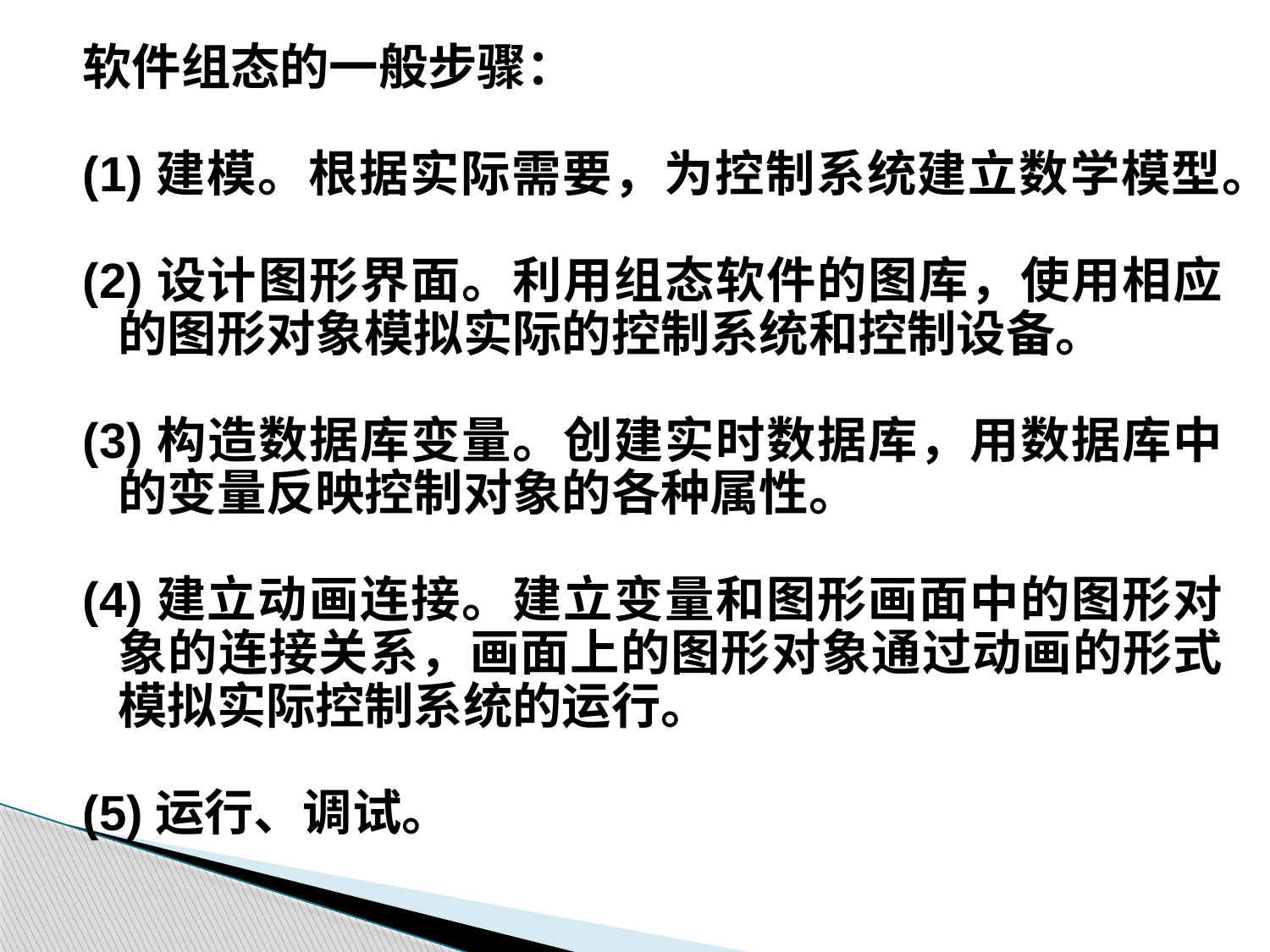

软件组态的一般步骤：

(1)建模。根据实际需要，为控制系统建立数学模型。

(2)设计图形界面。利用组态软件的图库，使用相应的图形对象模拟实际的控制系统和控制设备。

(3)构造数据库变量。创建实时数据库，用数据库中的变量反映控制对象的各种属性。

(4)建立动画连接。建立变量和图形画面中的图形对象的连接关系，画面上的图形对象通过动画的形式模拟实际控制系统的运行。

(5)运行、调试。